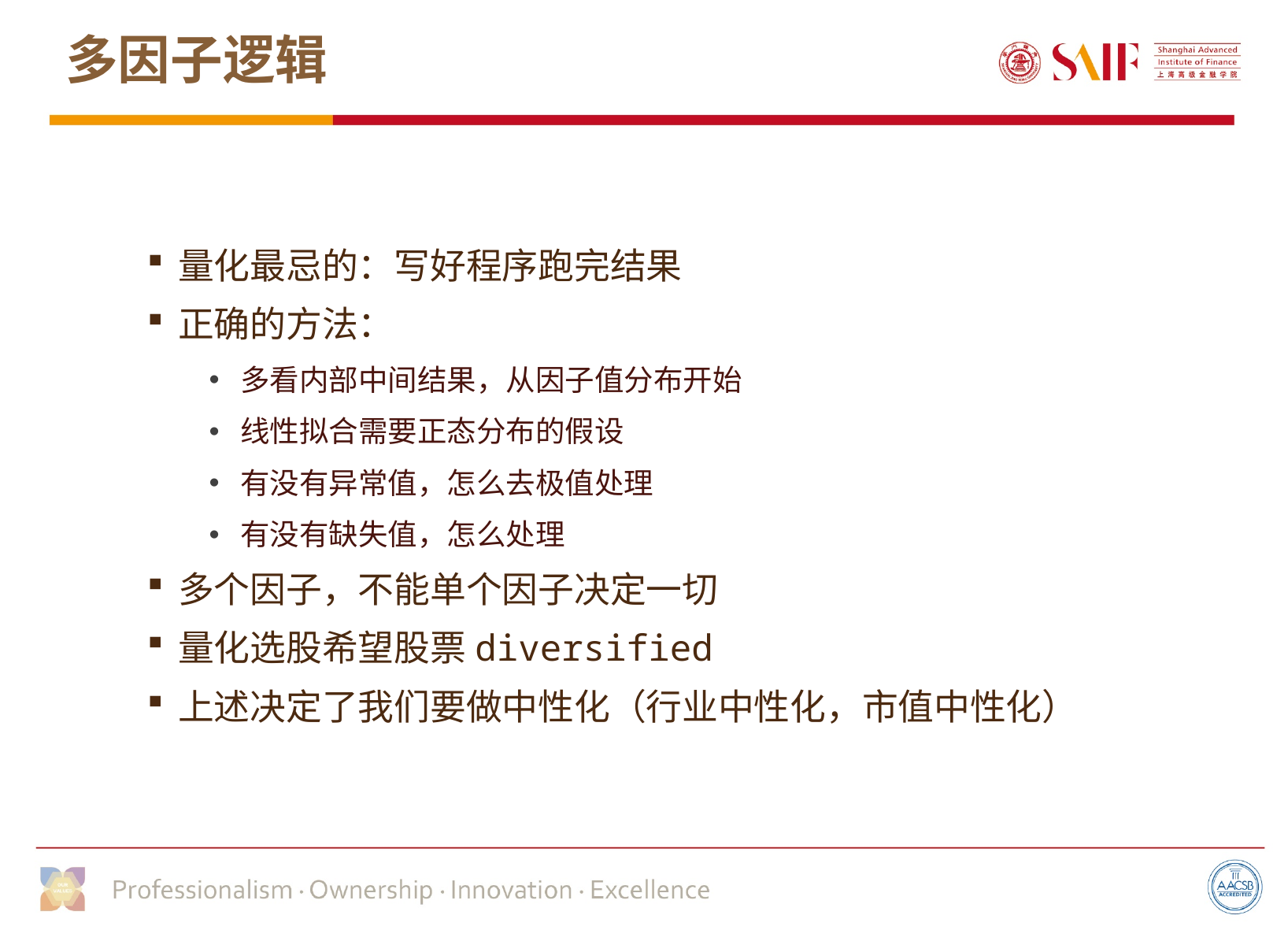

# 多因子逻辑
量化最忌的：写好程序跑完结果
正确的方法：
多看内部中间结果，从因子值分布开始
线性拟合需要正态分布的假设
有没有异常值，怎么去极值处理
有没有缺失值，怎么处理
多个因子，不能单个因子决定一切
量化选股希望股票diversified
上述决定了我们要做中性化（行业中性化，市值中性化）